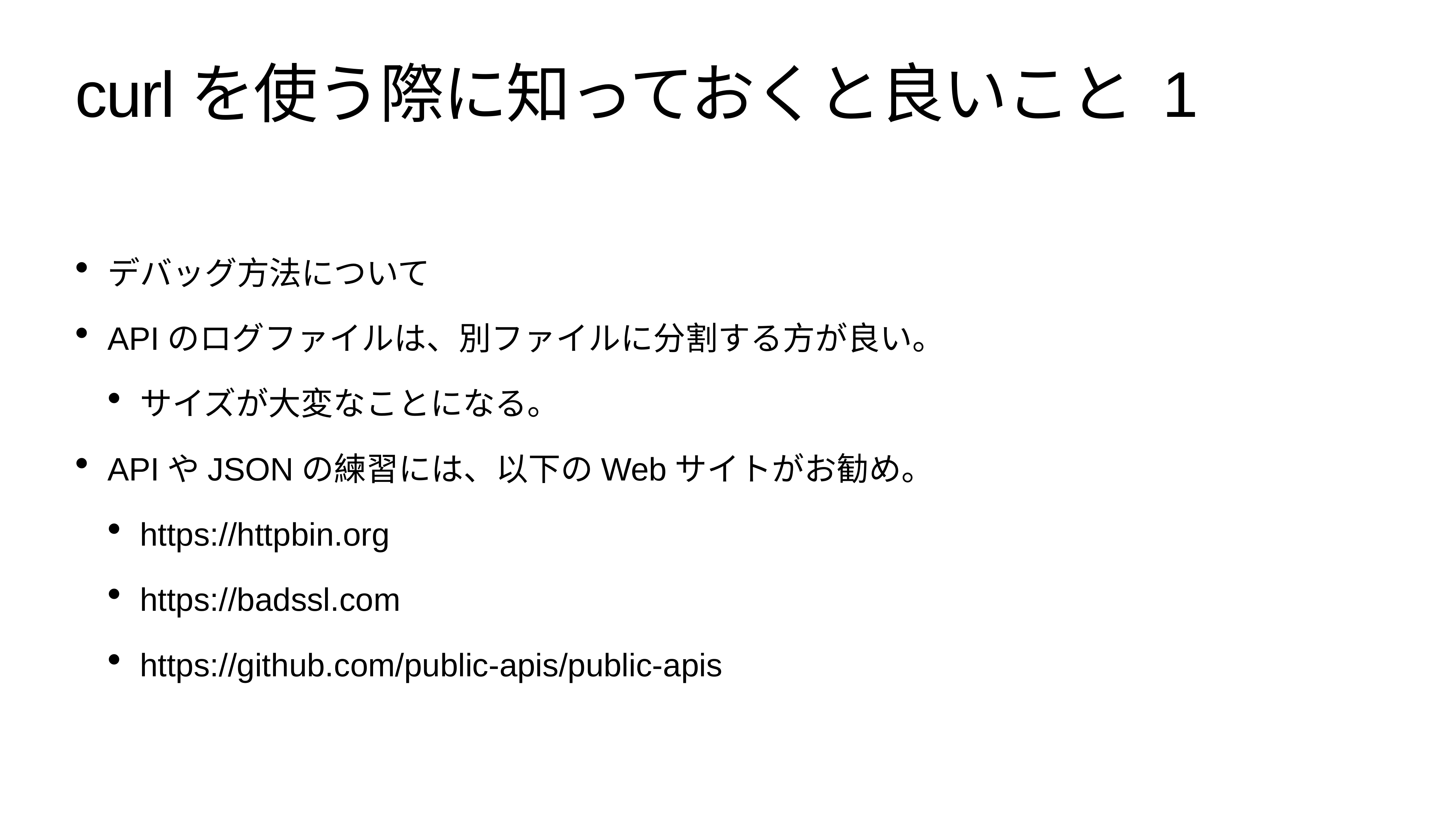

# curlを使う際に知っておくと良いこと 1
デバッグ方法について
APIのログファイルは、別ファイルに分割する方が良い。
サイズが大変なことになる。
APIやJSONの練習には、以下のWebサイトがお勧め。
https://httpbin.org
https://badssl.com
https://github.com/public-apis/public-apis